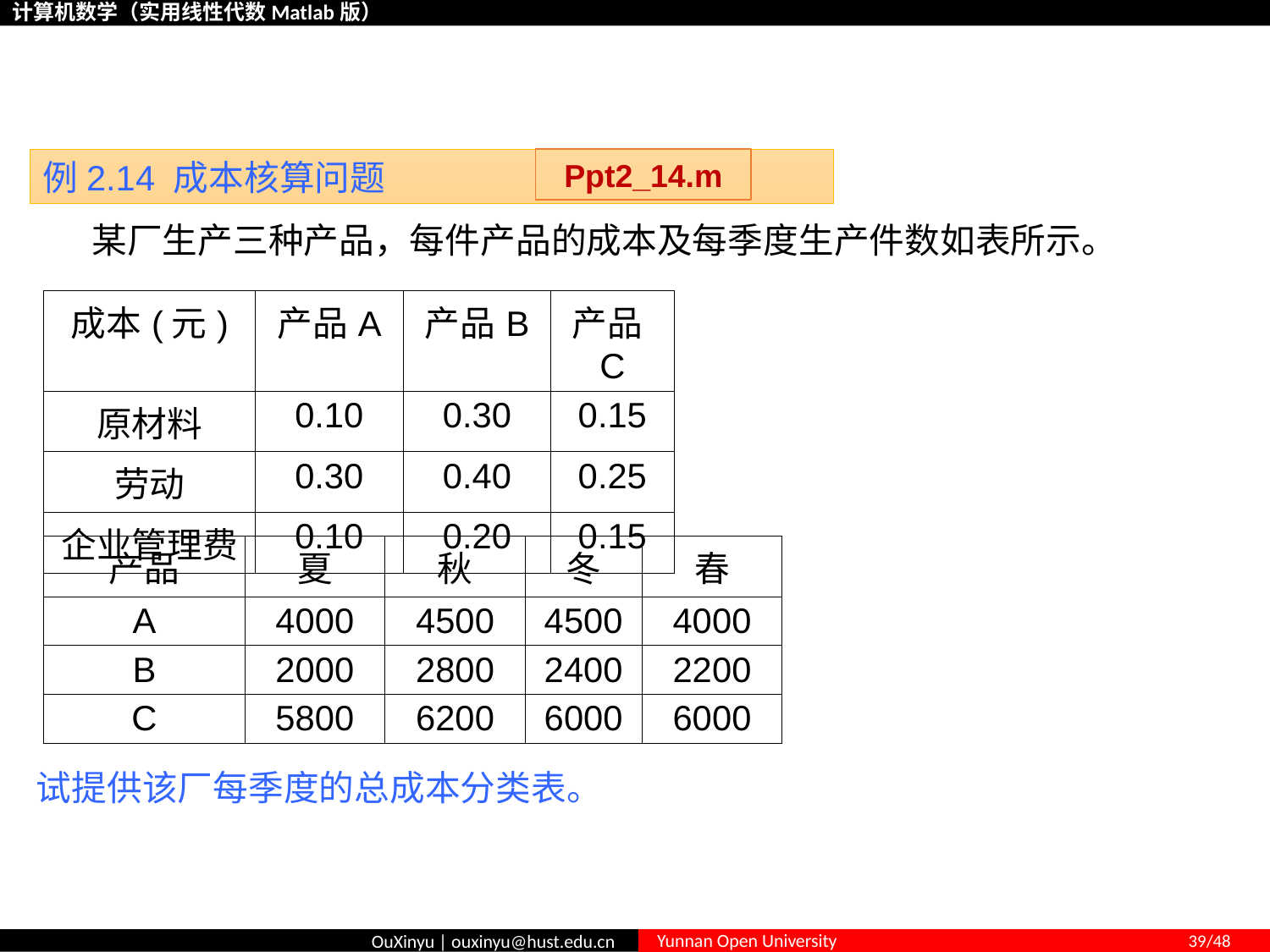

# 2.6  应用实例
例2.14 成本核算问题
Ppt2_14.m
      某厂生产三种产品，每件产品的成本及每季度生产件数如表所示。

试提供该厂每季度的总成本分类表。
| 成本(元) | 产品A | 产品B | 产品C |
| --- | --- | --- | --- |
| 原材料 | 0.10 | 0.30 | 0.15 |
| 劳动 | 0.30 | 0.40 | 0.25 |
| 企业管理费 | 0.10 | 0.20 | 0.15 |
| 产品 | 夏 | 秋 | 冬 | 春 |
| --- | --- | --- | --- | --- |
| A | 4000 | 4500 | 4500 | 4000 |
| B | 2000 | 2800 | 2400 | 2200 |
| C | 5800 | 6200 | 6000 | 6000 |